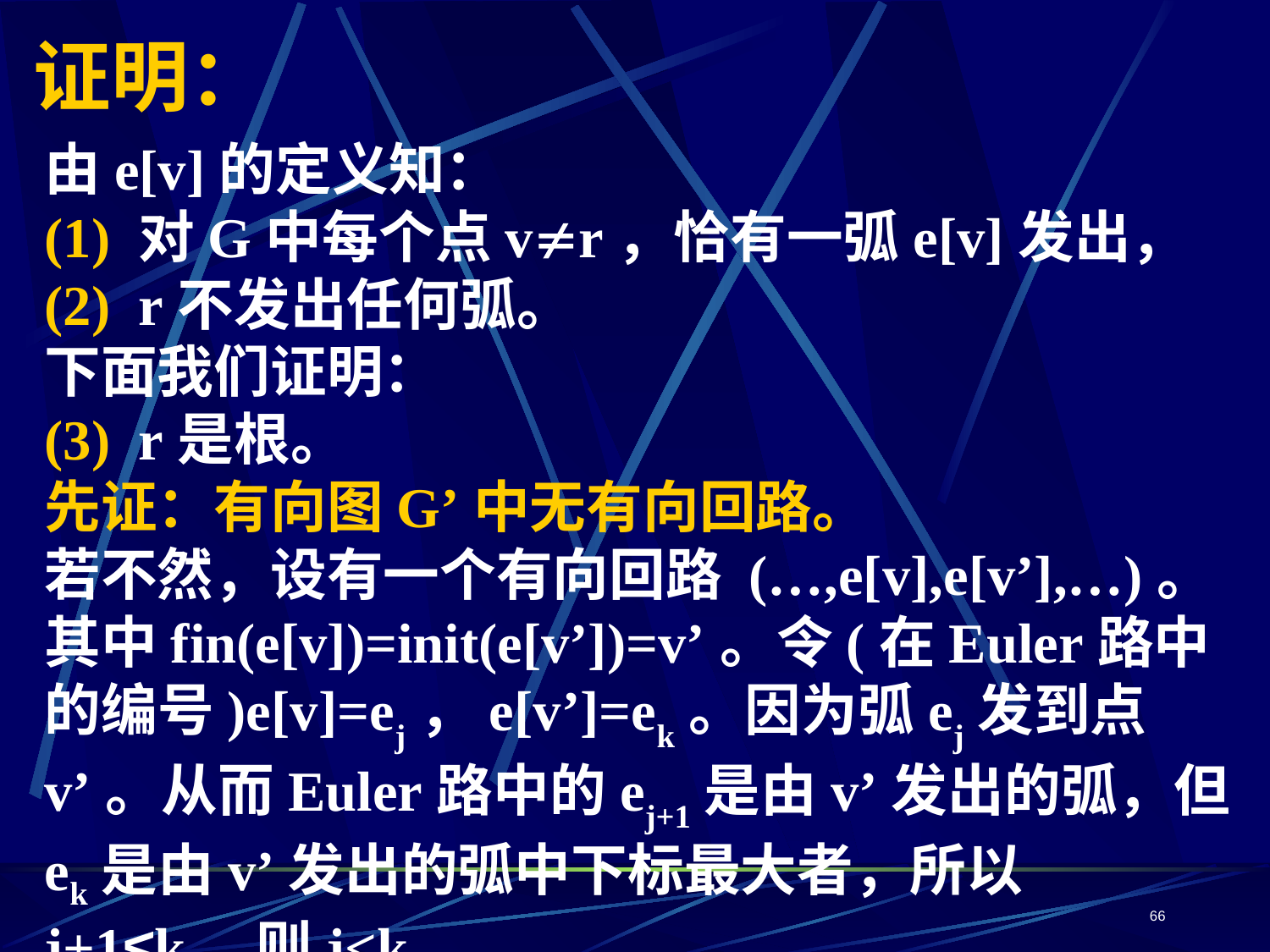

# 证明：
由e[v]的定义知：
(1) 对G中每个点v≠r，恰有一弧e[v]发出，
(2)  r不发出任何弧。
下面我们证明：
(3)  r是根。
先证：有向图G’中无有向回路。
若不然，设有一个有向回路 (…,e[v],e[v’],…)。其中fin(e[v])=init(e[v’])=v’。令(在Euler路中的编号)e[v]=ej，e[v’]=ek。因为弧ej发到点v’。从而Euler路中的ej+1是由v’发出的弧，但ek是由v’发出的弧中下标最大者，所以j+1≤k，则j<k。
66